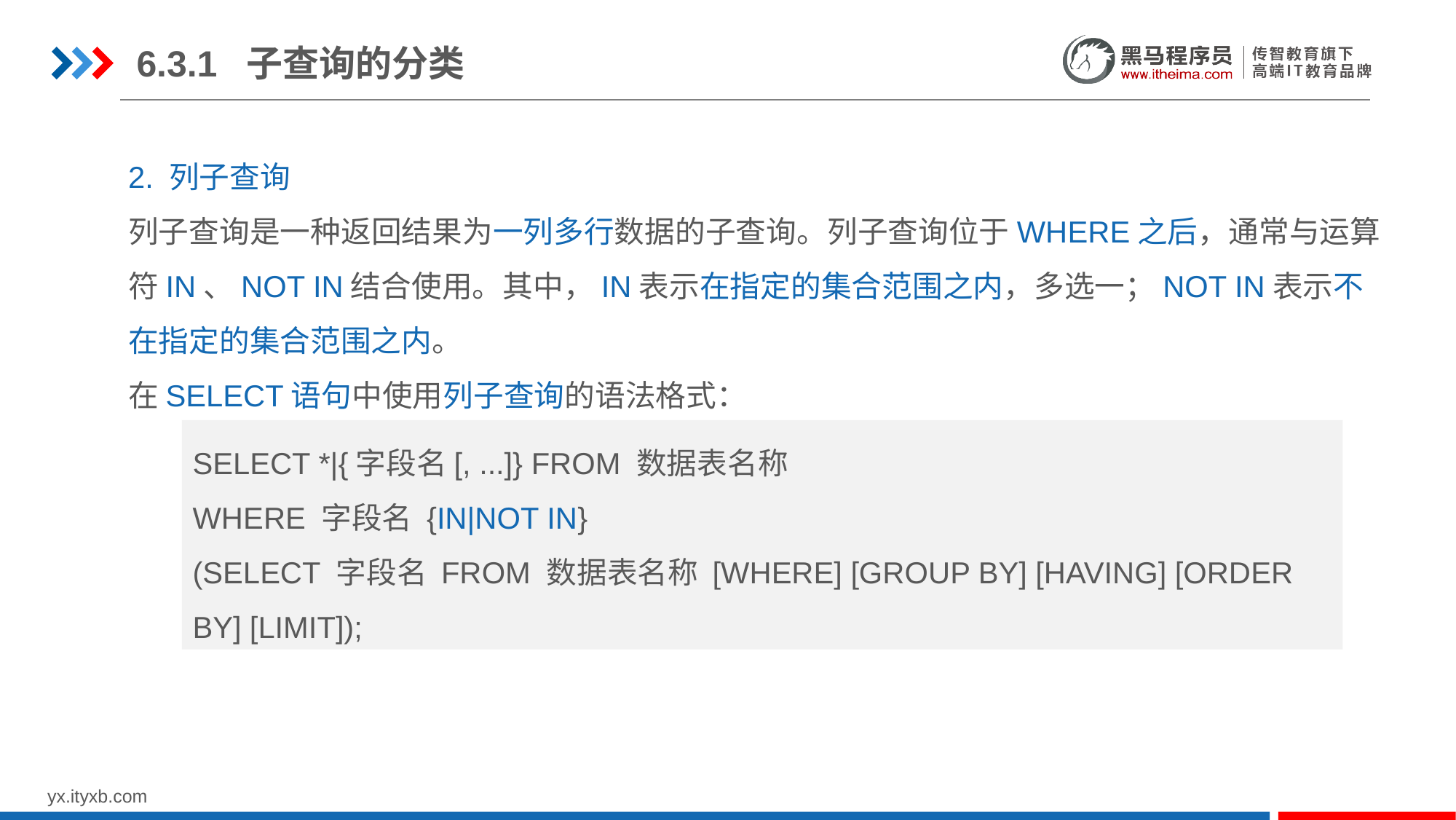

6.3.1  子查询的分类
2. 列子查询
列子查询是一种返回结果为一列多行数据的子查询。列子查询位于WHERE之后，通常与运算符IN、NOT IN结合使用。其中，IN表示在指定的集合范围之内，多选一；NOT IN表示不在指定的集合范围之内。
在SELECT语句中使用列子查询的语法格式：
SELECT *|{字段名[, ...]} FROM 数据表名称
WHERE 字段名 {IN|NOT IN}
(SELECT 字段名 FROM 数据表名称 [WHERE] [GROUP BY] [HAVING] [ORDER BY] [LIMIT]);